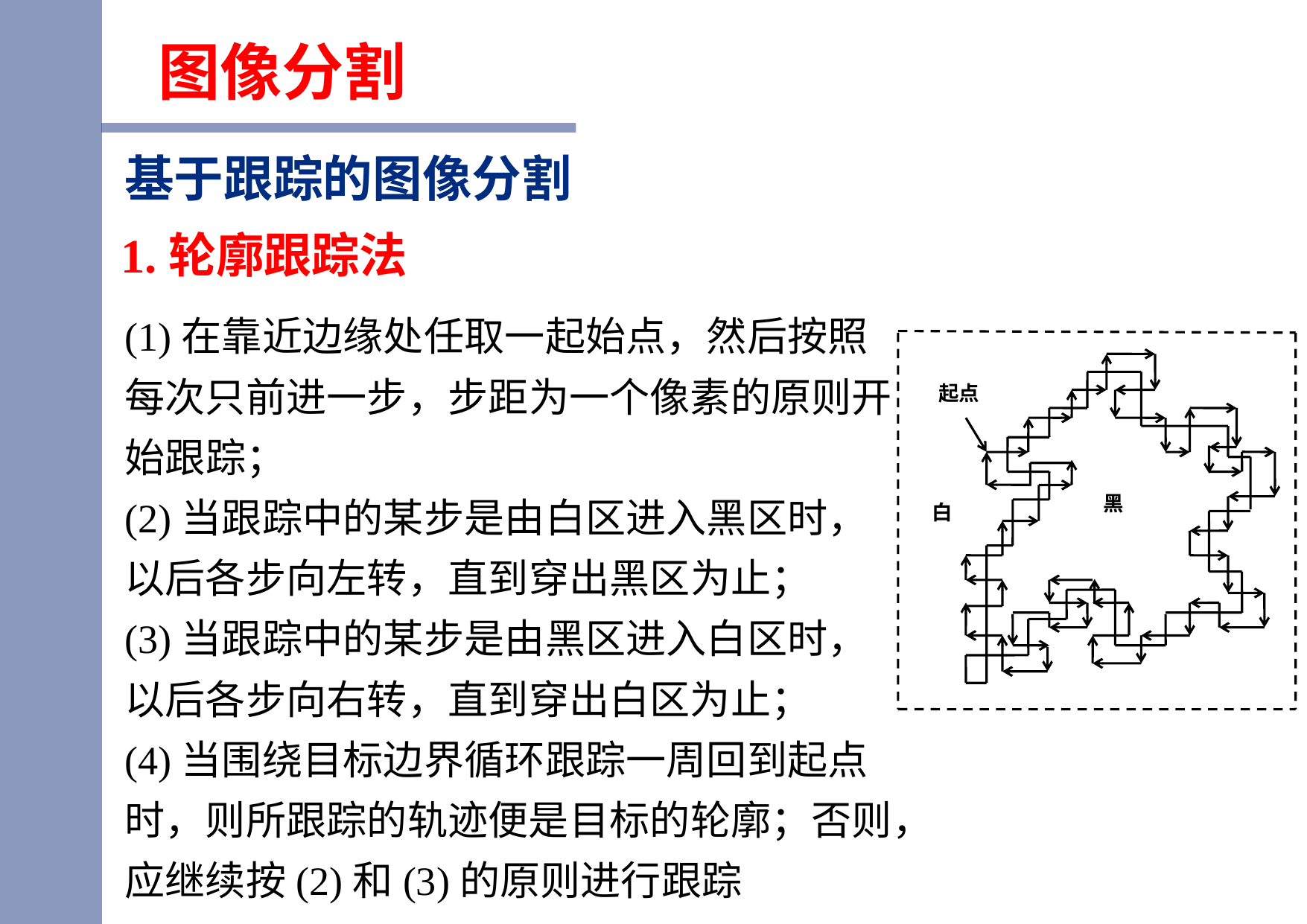

图像分割
基于跟踪的图像分割
1.轮廓跟踪法
(1)在靠近边缘处任取一起始点，然后按照每次只前进一步，步距为一个像素的原则开始跟踪；
(2)当跟踪中的某步是由白区进入黑区时，以后各步向左转，直到穿出黑区为止；
(3)当跟踪中的某步是由黑区进入白区时，以后各步向右转，直到穿出白区为止；
(4)当围绕目标边界循环跟踪一周回到起点时，则所跟踪的轨迹便是目标的轮廓；否则，应继续按(2)和(3)的原则进行跟踪

起点

黑
白